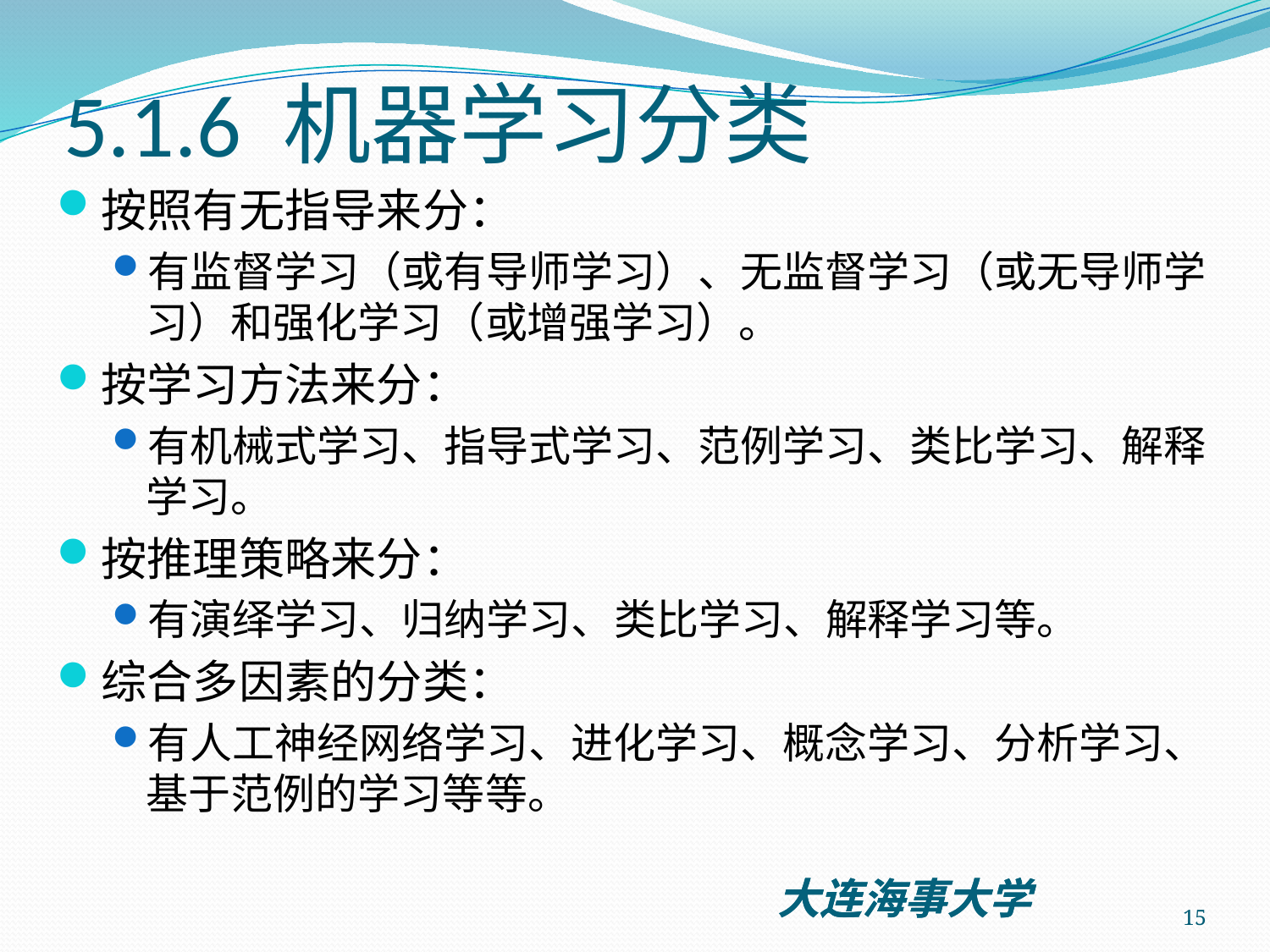

# 5.1.6 机器学习分类
按照有无指导来分：
有监督学习（或有导师学习）、无监督学习（或无导师学习）和强化学习（或增强学习）。
按学习方法来分：
有机械式学习、指导式学习、范例学习、类比学习、解释学习。
按推理策略来分：
有演绎学习、归纳学习、类比学习、解释学习等。
综合多因素的分类：
有人工神经网络学习、进化学习、概念学习、分析学习、基于范例的学习等等。

15